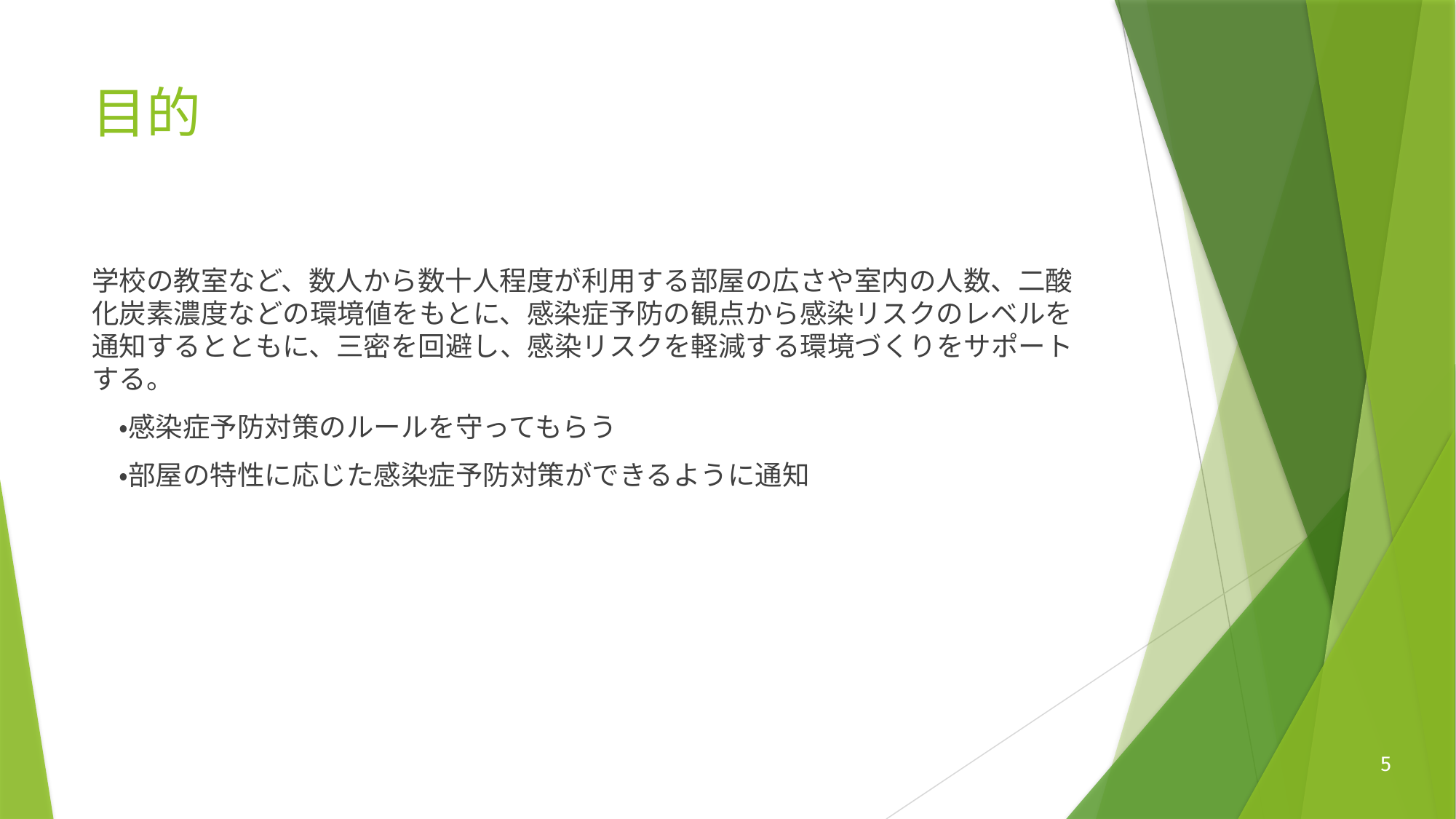

# 目的
学校の教室など、数人から数十人程度が利用する部屋の広さや室内の人数、二酸化炭素濃度などの環境値をもとに、感染症予防の観点から感染リスクのレベルを通知するとともに、三密を回避し、感染リスクを軽減する環境づくりをサポートする。
　・感染症予防対策のルールを守ってもらう
　・部屋の特性に応じた感染症予防対策ができるように通知

5